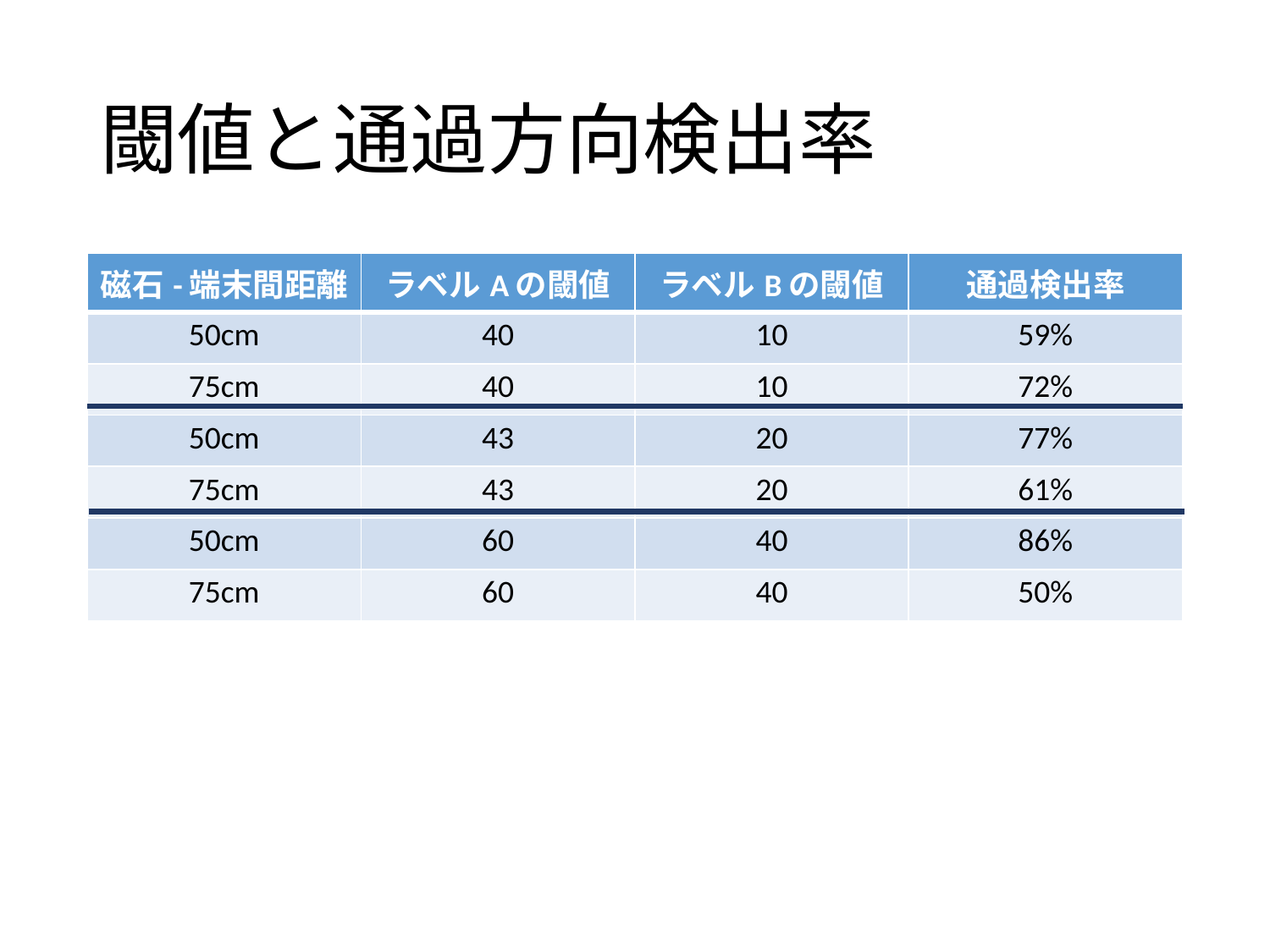

# 閾値と通過方向検出率
| 磁石-端末間距離 | ラベルAの閾値 | ラベルBの閾値 | 通過検出率 |
| --- | --- | --- | --- |
| 50cm | 40 | 10 | 59% |
| 75cm | 40 | 10 | 72% |
| 50cm | 43 | 20 | 77% |
| 75cm | 43 | 20 | 61% |
| 50cm | 60 | 40 | 86% |
| 75cm | 60 | 40 | 50% |